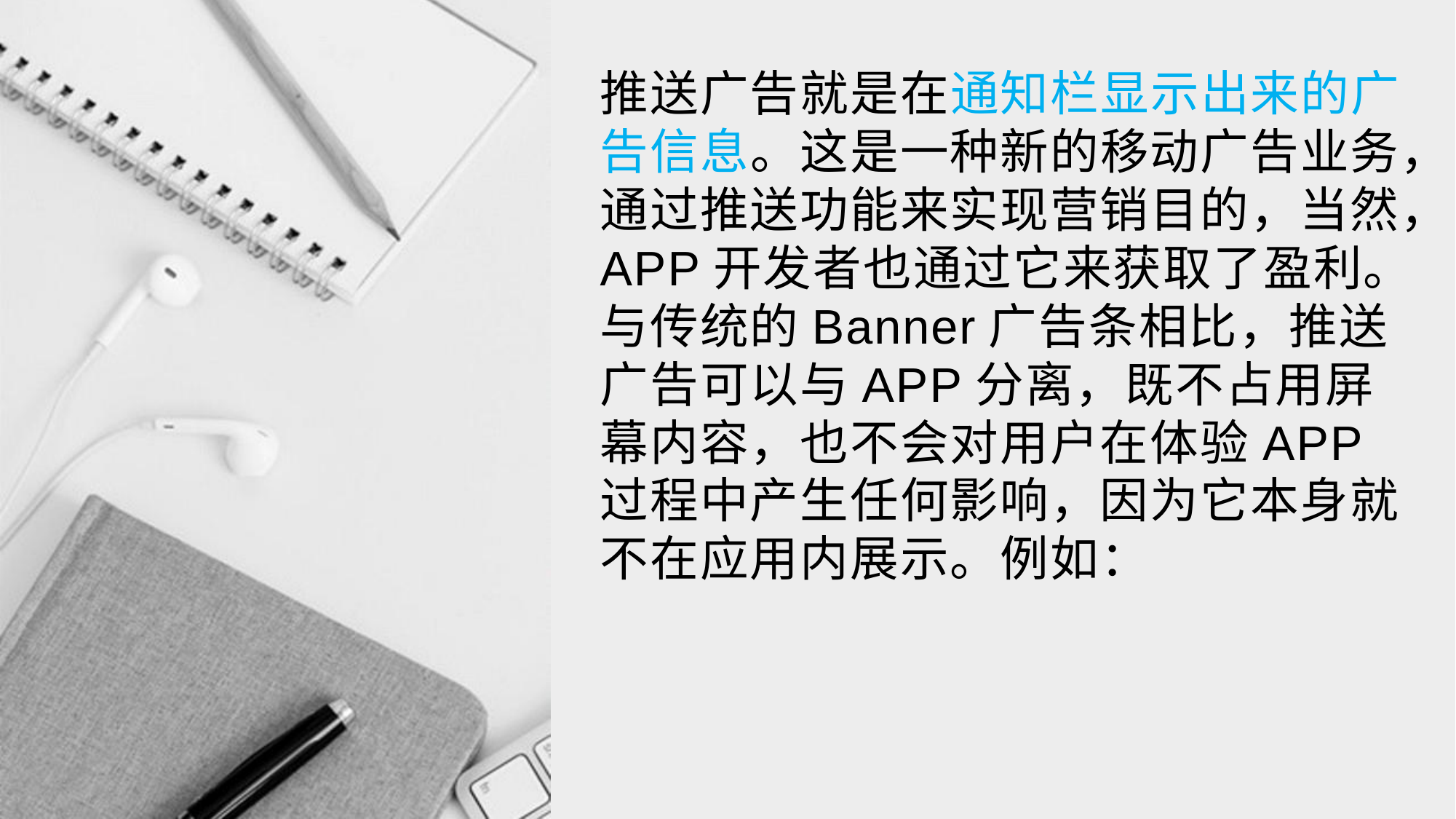

推送广告就是在通知栏显示出来的广告信息。这是一种新的移动广告业务，通过推送功能来实现营销目的，当然，APP开发者也通过它来获取了盈利。与传统的Banner广告条相比，推送广告可以与APP分离，既不占用屏幕内容，也不会对用户在体验APP过程中产生任何影响，因为它本身就不在应用内展示。例如：